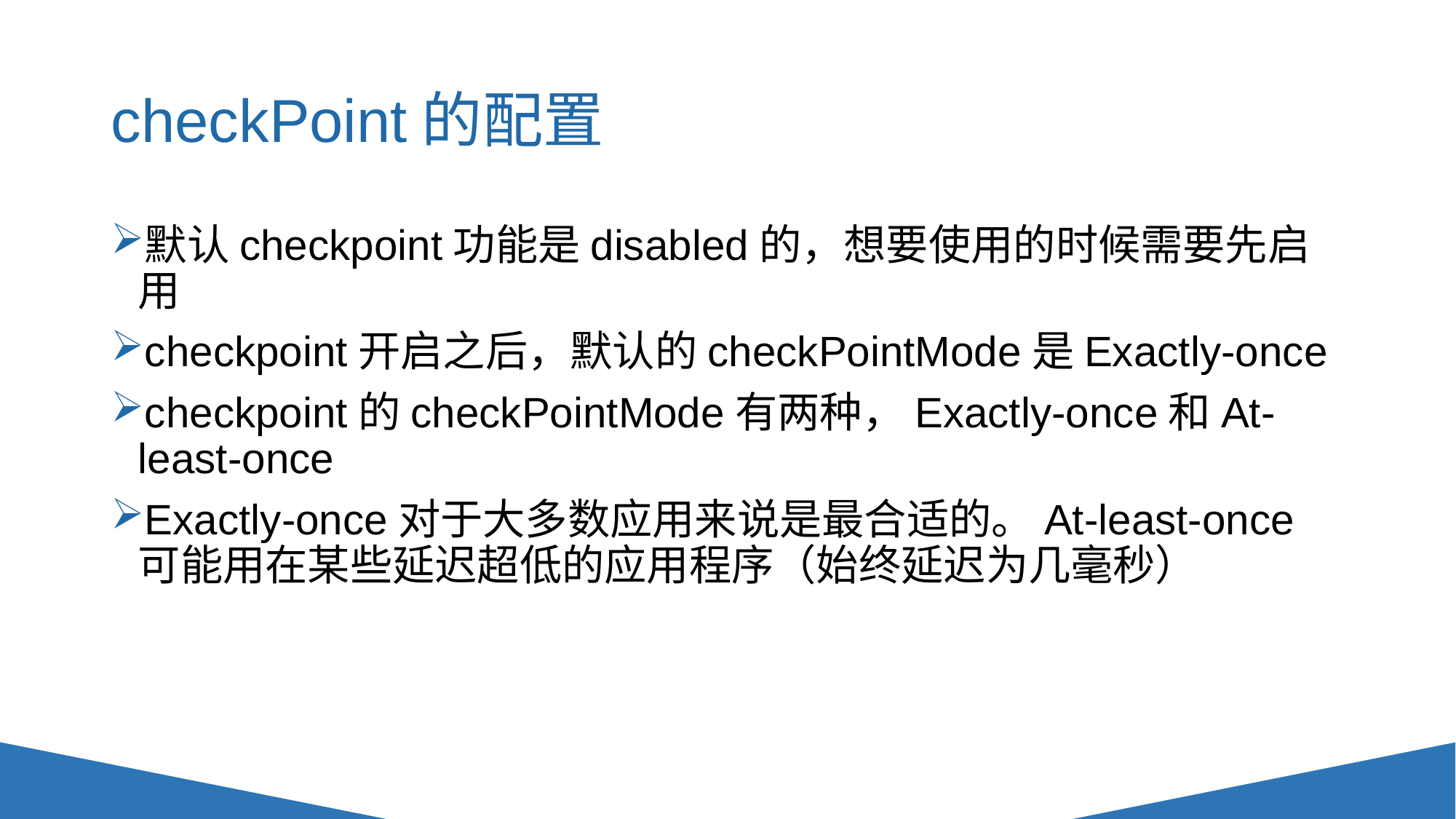

# checkPoint的配置
默认checkpoint功能是disabled的，想要使用的时候需要先启用
checkpoint开启之后，默认的checkPointMode是Exactly-once
checkpoint的checkPointMode有两种，Exactly-once和At-least-once
Exactly-once对于大多数应用来说是最合适的。At-least-once可能用在某些延迟超低的应用程序（始终延迟为几毫秒）